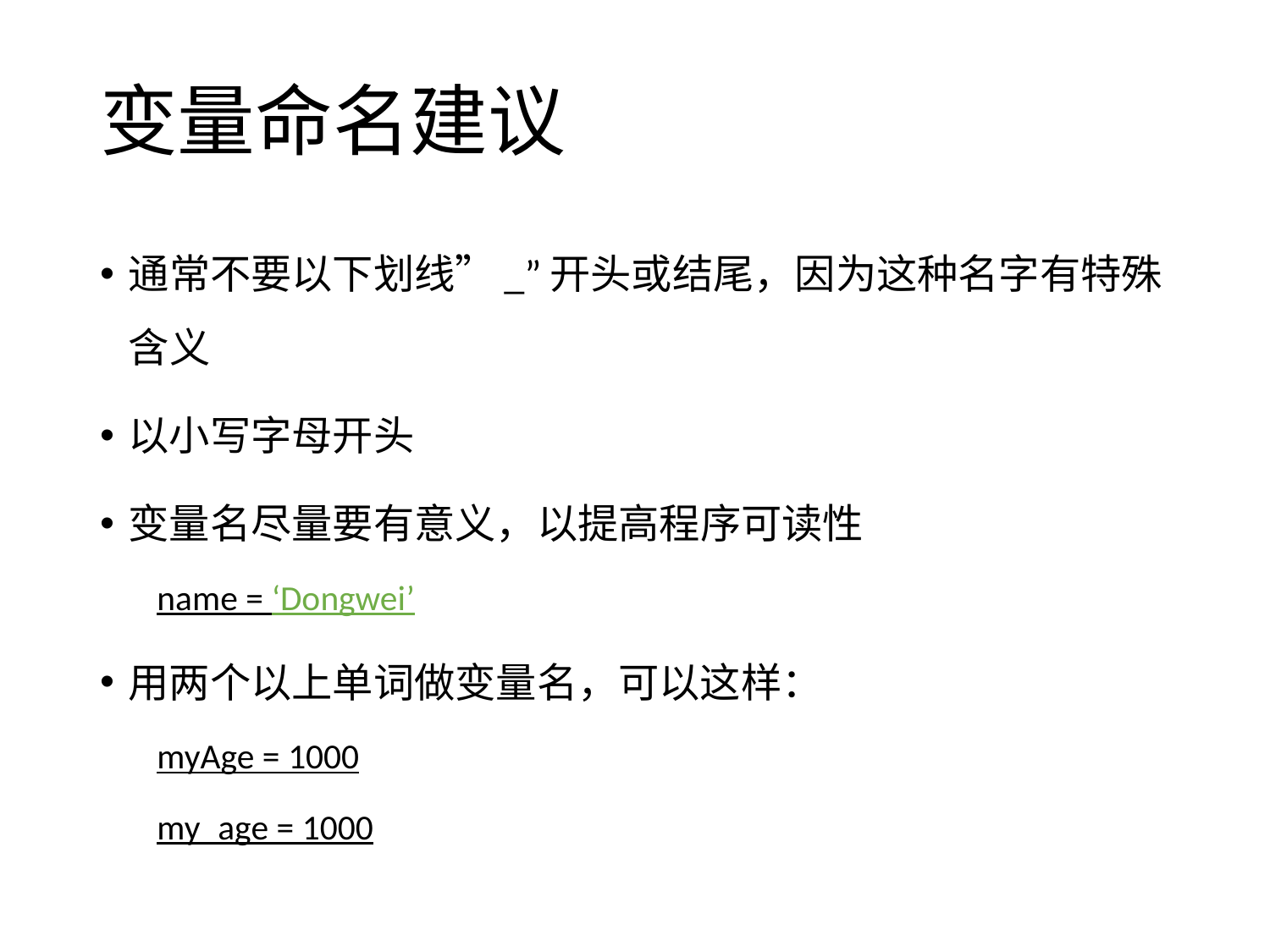

# 变量命名建议
通常不要以下划线”_”开头或结尾，因为这种名字有特殊含义
以小写字母开头
变量名尽量要有意义，以提高程序可读性
name = ‘Dongwei’
用两个以上单词做变量名，可以这样：
myAge = 1000
my_age = 1000